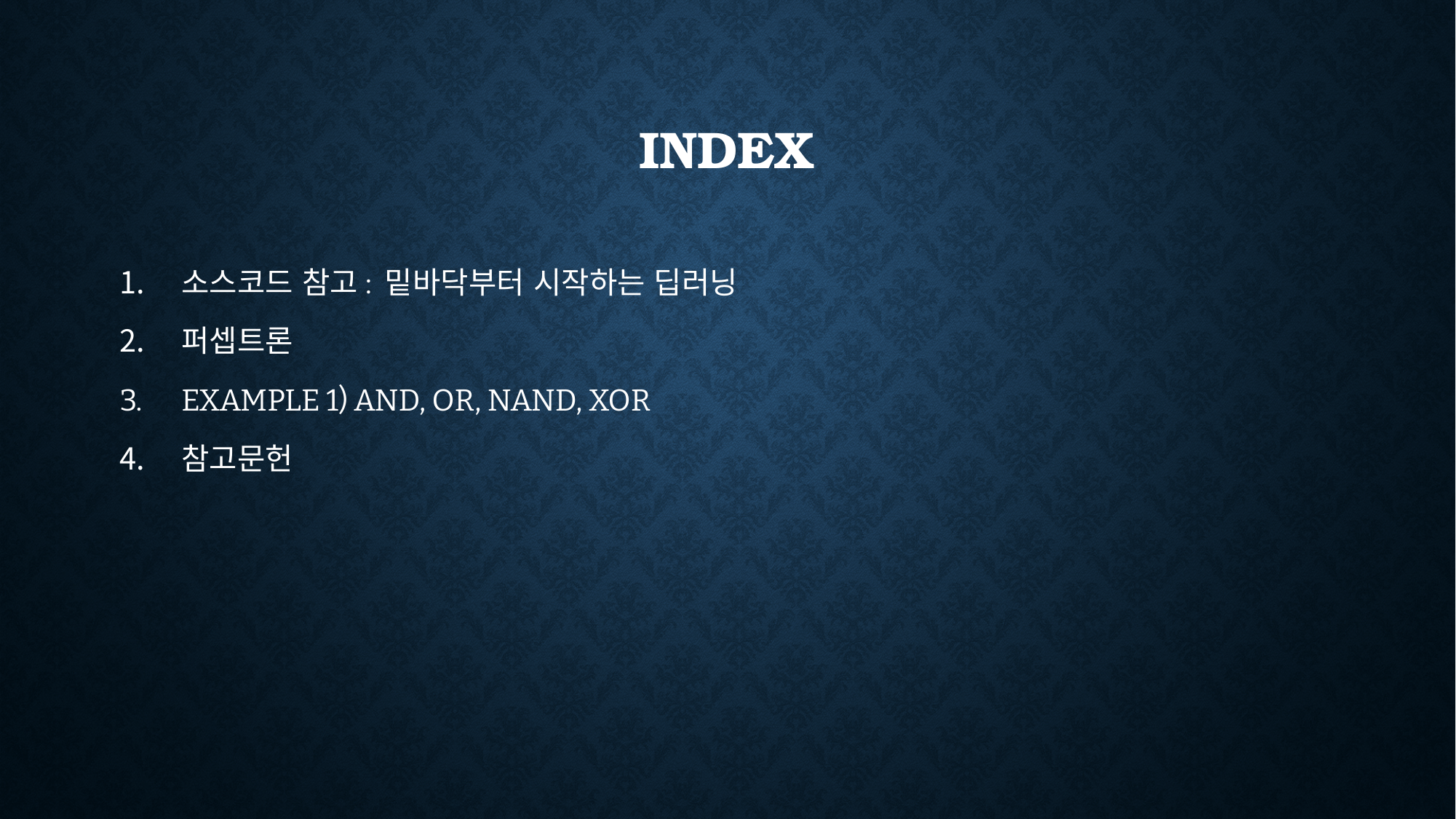

# Index
소스코드 참고: 밑바닥부터 시작하는 딥러닝
퍼셉트론
EXAMPLE 1) AND, OR, NAND, XOR
참고문헌